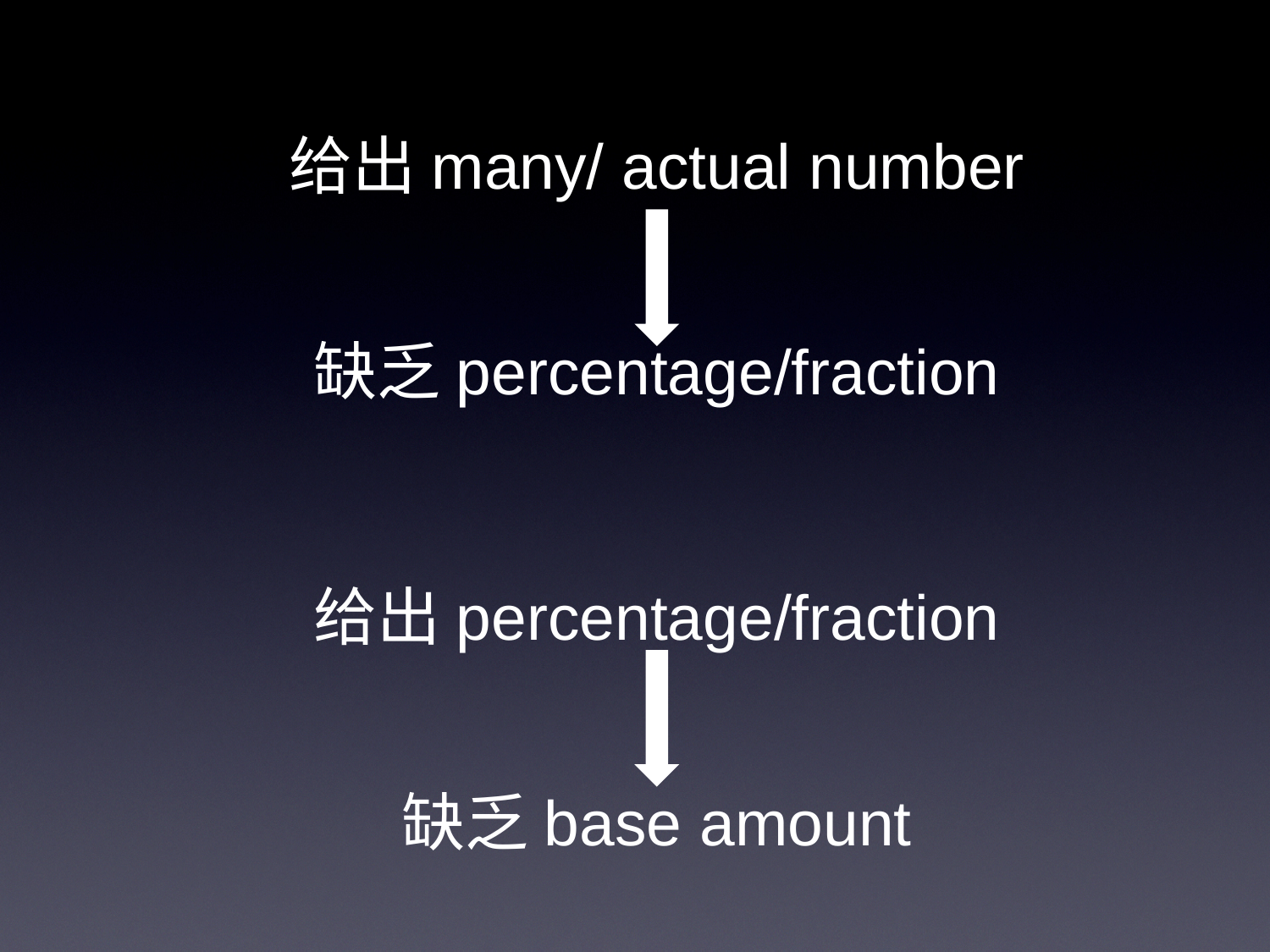

给出many/ actual number

缺乏percentage/fraction
给出percentage/fraction

缺乏base amount